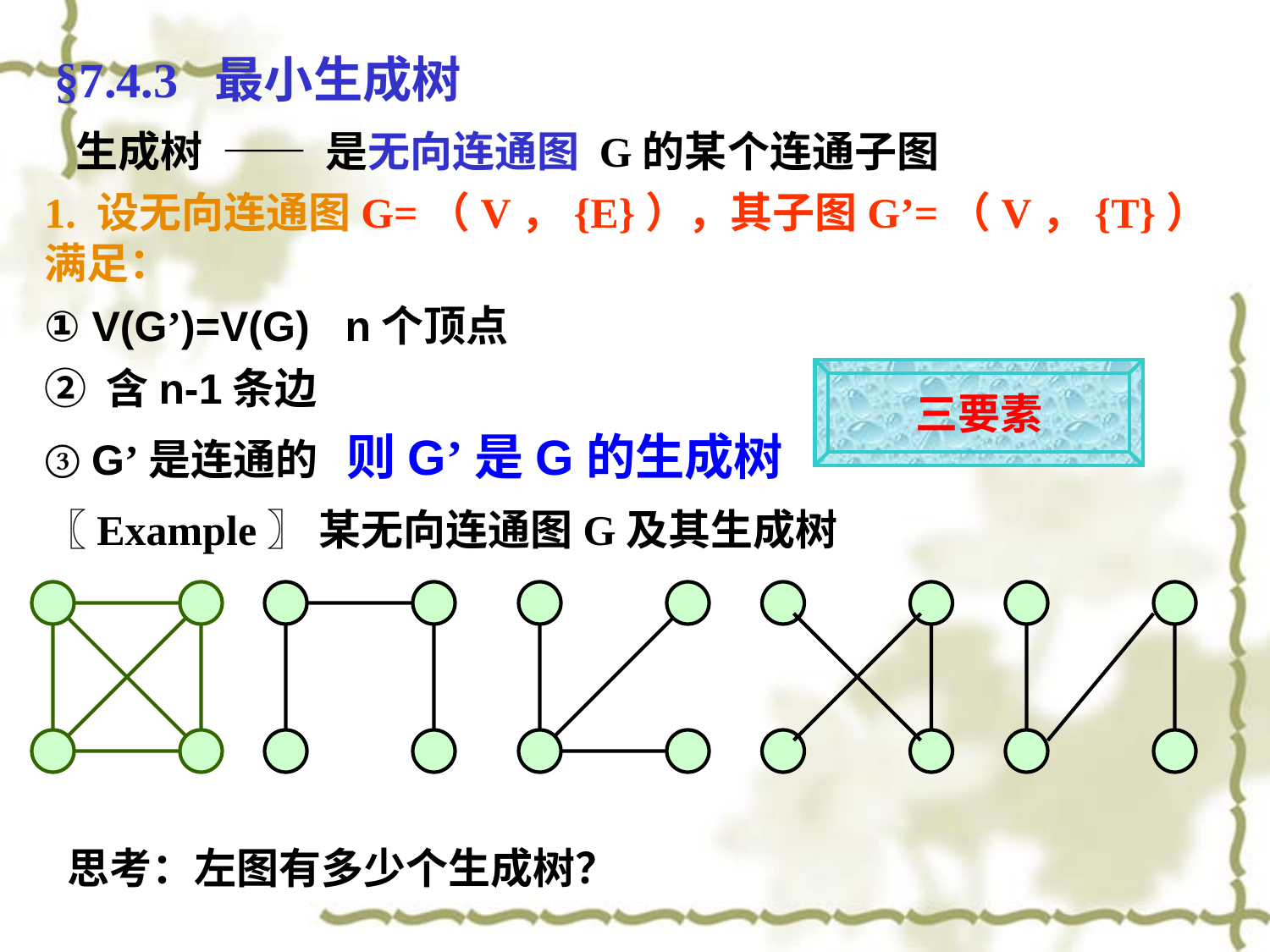

§7.4.3  最小生成树
生成树  ——  是无向连通图 G的某个连通子图
1. 设无向连通图G=（V，{E}），其子图G’=（V，{T}）满足：
① V(G’)=V(G)   n个顶点
② 含n-1条边
③ G’是连通的   则G’是G的生成树
三要素
〖Example〗 某无向连通图G及其生成树

思考：左图有多少个生成树？